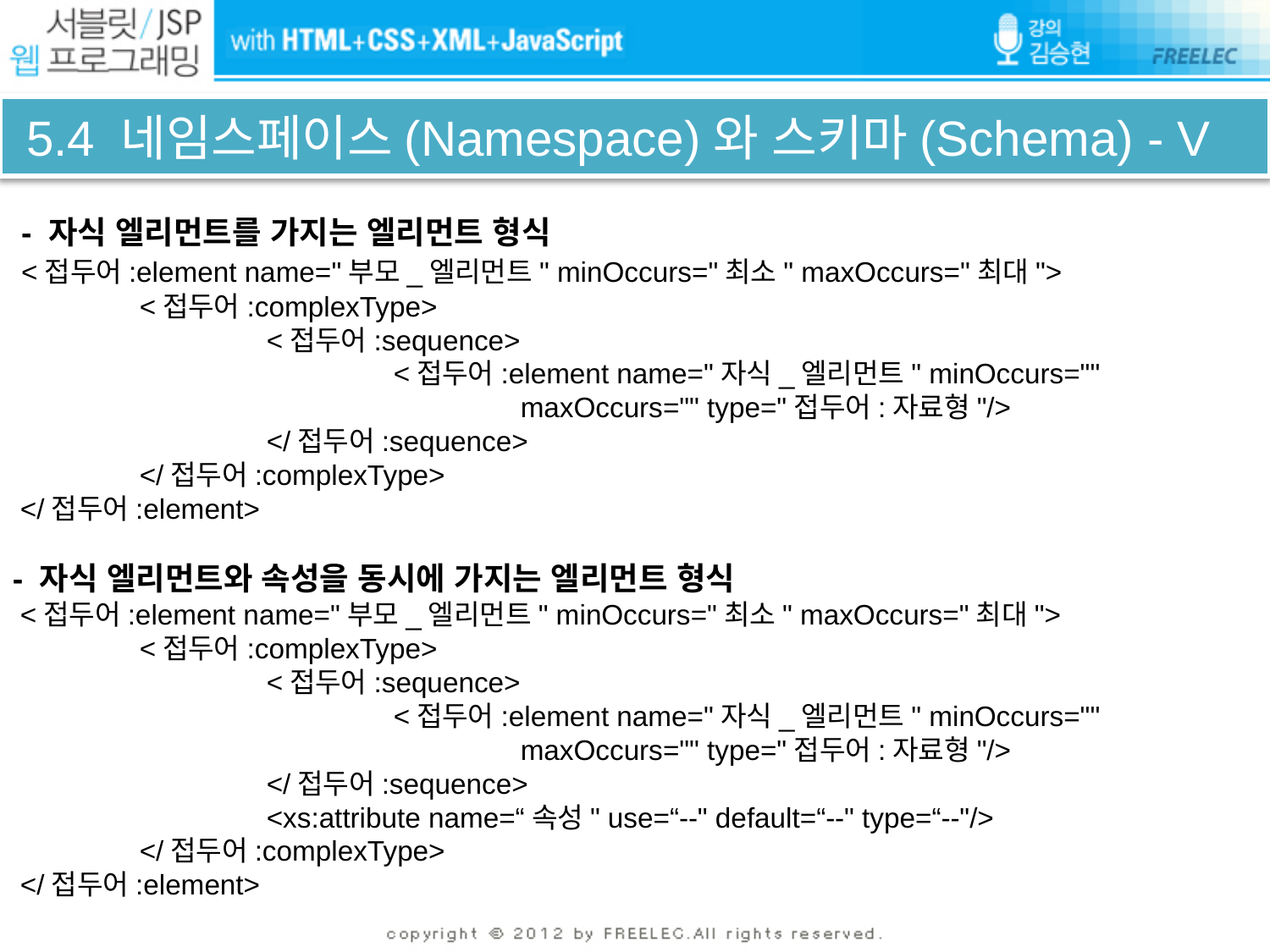

# 5.4 네임스페이스(Namespace)와 스키마(Schema) - V
 - 자식 엘리먼트를 가지는 엘리먼트 형식
 <접두어:element name="부모_엘리먼트" minOccurs="최소" maxOccurs="최대">
	<접두어:complexType>
		<접두어:sequence>
			<접두어:element name="자식_엘리먼트" minOccurs=""
				maxOccurs="" type="접두어:자료형"/>
		</접두어:sequence>
	</접두어:complexType>
 </접두어:element>

- 자식 엘리먼트와 속성을 동시에 가지는 엘리먼트 형식
 <접두어:element name="부모_엘리먼트" minOccurs="최소" maxOccurs="최대">
	<접두어:complexType>
		<접두어:sequence>
			<접두어:element name="자식_엘리먼트" minOccurs=""
				maxOccurs="" type="접두어:자료형"/>
		</접두어:sequence>
		<xs:attribute name=“속성" use=“--" default=“--" type=“--"/>
	</접두어:complexType>
 </접두어:element>